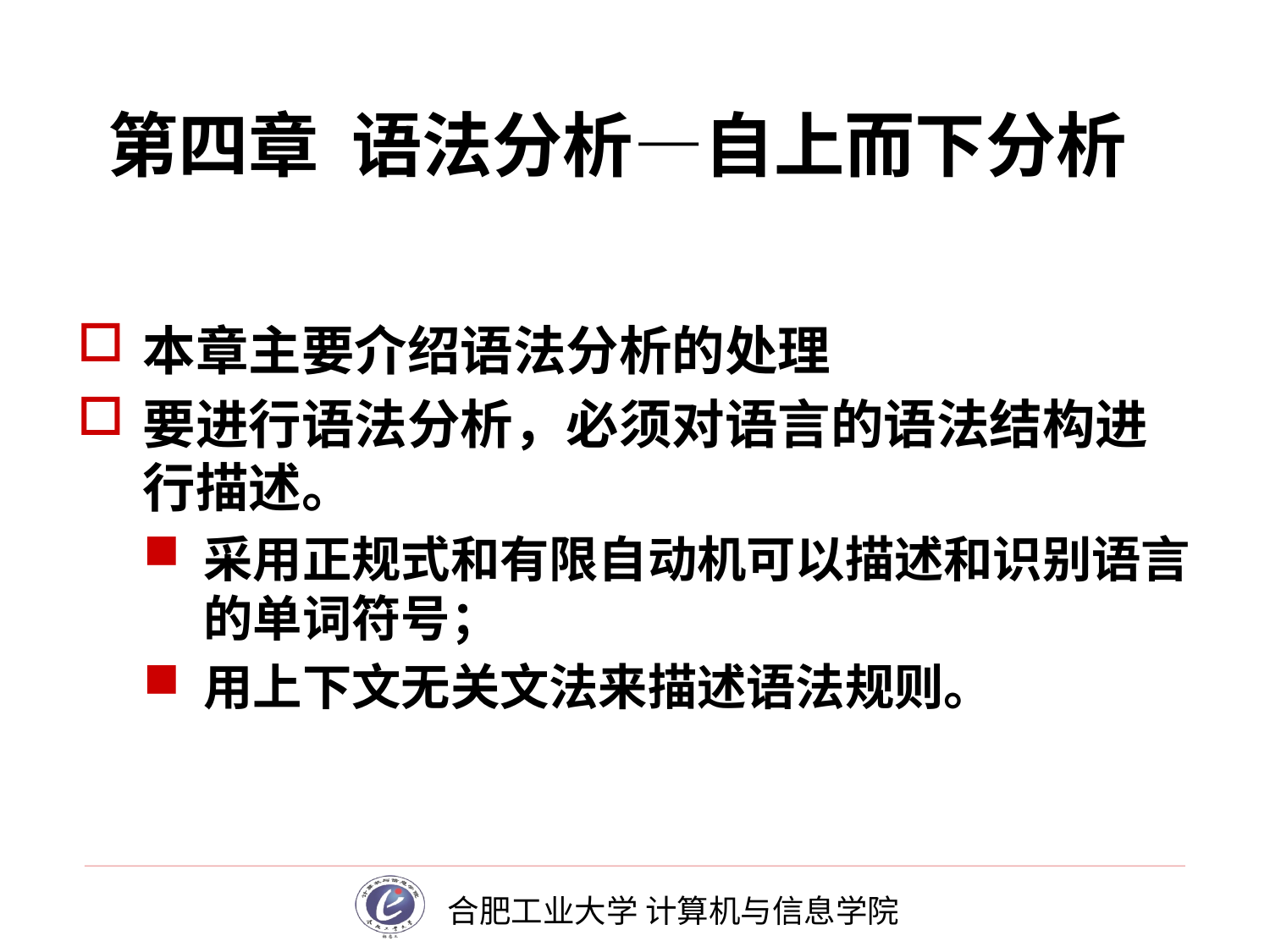

# 第四章  语法分析—自上而下分析
本章主要介绍语法分析的处理
要进行语法分析，必须对语言的语法结构进行描述。
采用正规式和有限自动机可以描述和识别语言的单词符号；
用上下文无关文法来描述语法规则。